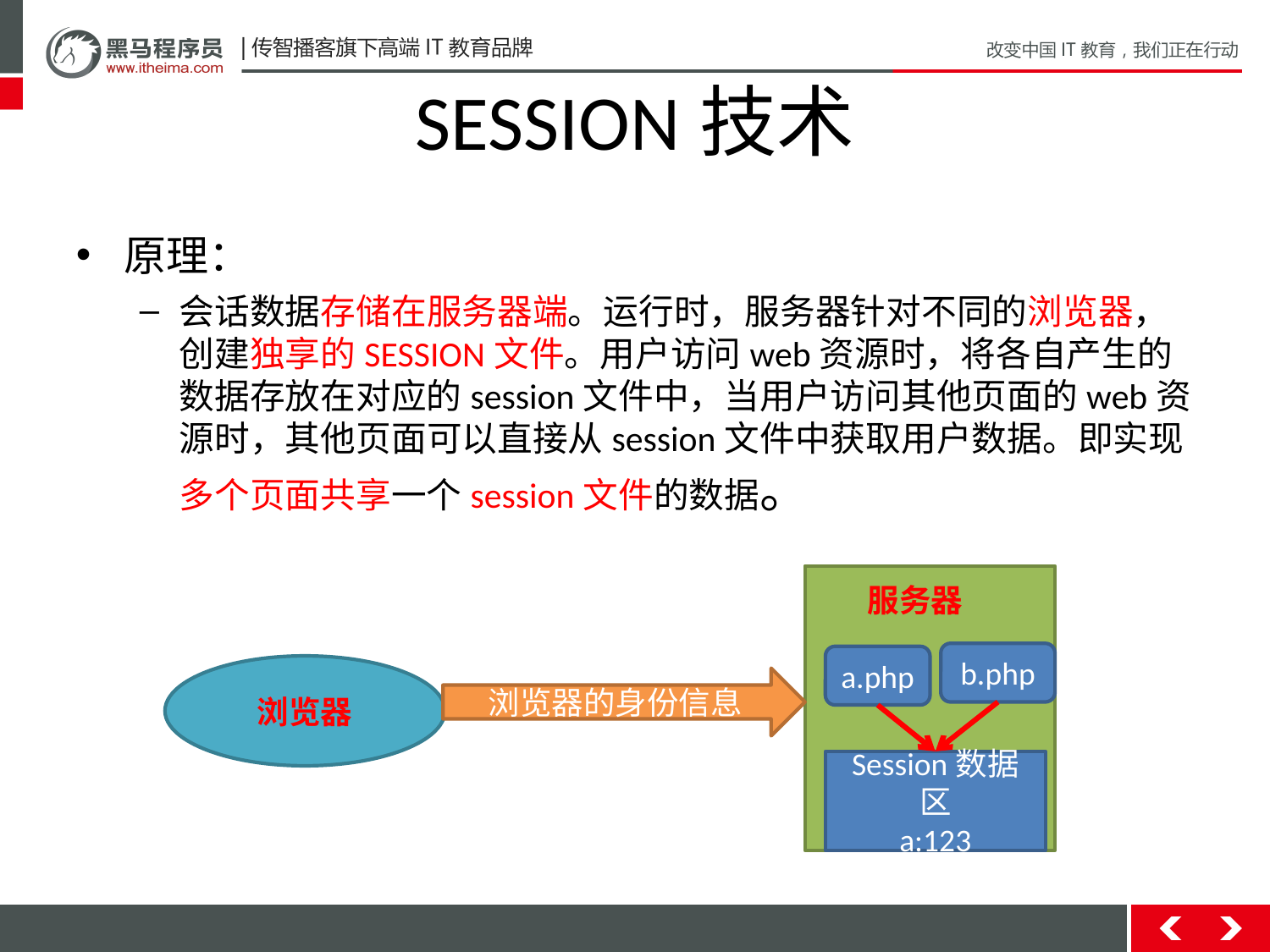

# SESSION技术
原理：
会话数据存储在服务器端。运行时，服务器针对不同的浏览器，创建独享的SESSION文件。用户访问web资源时，将各自产生的数据存放在对应的session文件中，当用户访问其他页面的web资源时，其他页面可以直接从session文件中获取用户数据。即实现多个页面共享一个session文件的数据。

服务器
b.php
a.php
浏览器
浏览器的身份信息
Session数据区
a:123